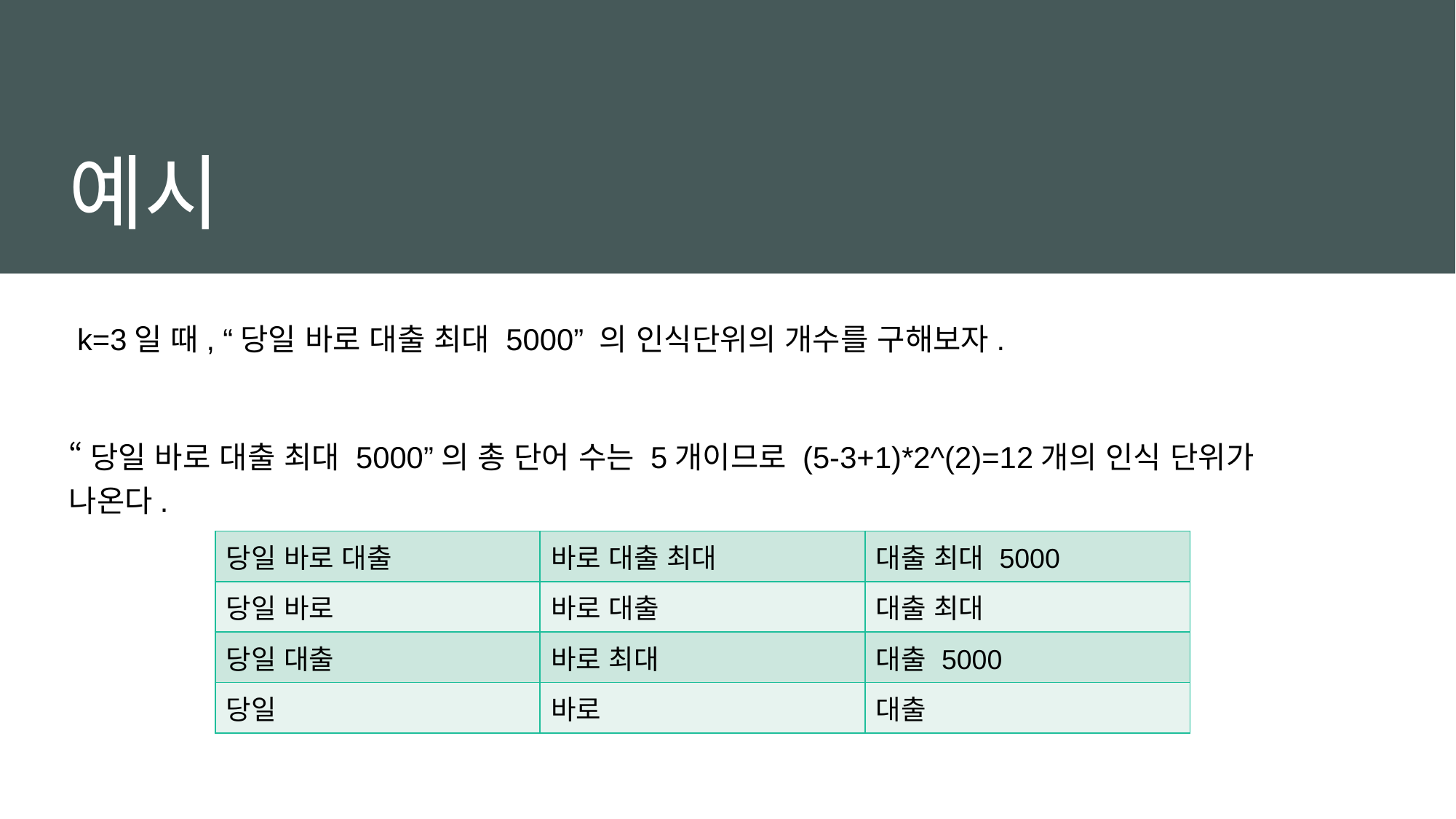

# 예시
 k=3일 때, “당일 바로 대출 최대 5000” 의 인식단위의 개수를 구해보자.

“당일 바로 대출 최대 5000”의 총 단어 수는 5개이므로 (5-3+1)*2^(2)=12개의 인식 단위가 나온다.

| 당일 바로 대출 | 바로 대출 최대 | 대출 최대 5000 |
| --- | --- | --- |
| 당일 바로 | 바로 대출 | 대출 최대 |
| 당일 대출 | 바로 최대 | 대출 5000 |
| 당일 | 바로 | 대출 |